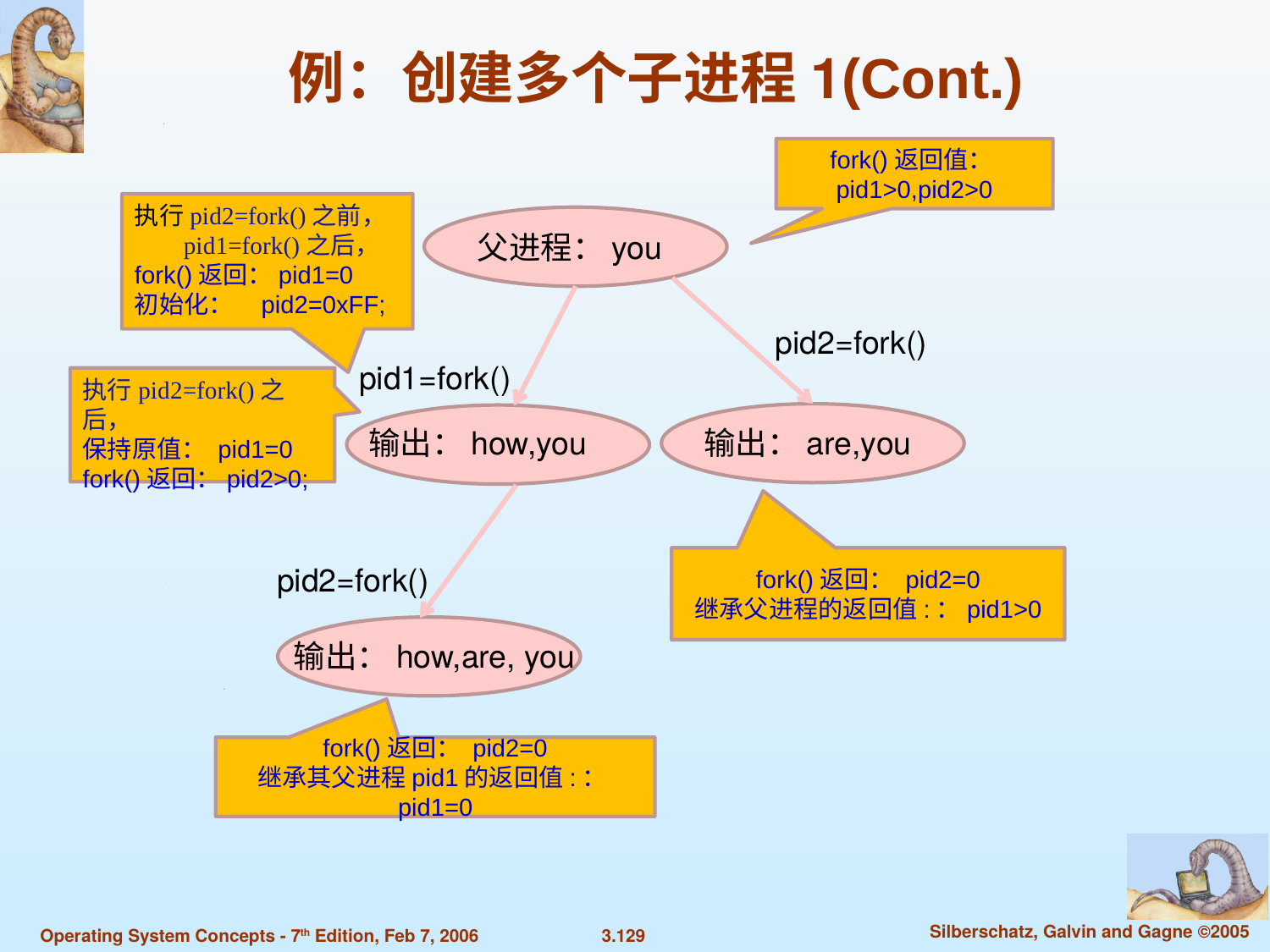

例：创建多个子进程1(Cont.)
fork()返回值：pid1>0,pid2>0
执行pid2=fork()之前，
        pid1=fork()之后，
fork()返回：pid1=0
初始化：    pid2=0xFF;

父进程：you
pid2=fork()
pid1=fork()
执行pid2=fork()之后，
保持原值： pid1=0
fork()返回：pid2>0;

输出：how,you
输出：are,you
fork()返回： pid2=0
继承父进程的返回值:：pid1>0
pid2=fork()

输出：how,are, you
fork()返回： pid2=0
继承其父进程pid1的返回值:：pid1=0